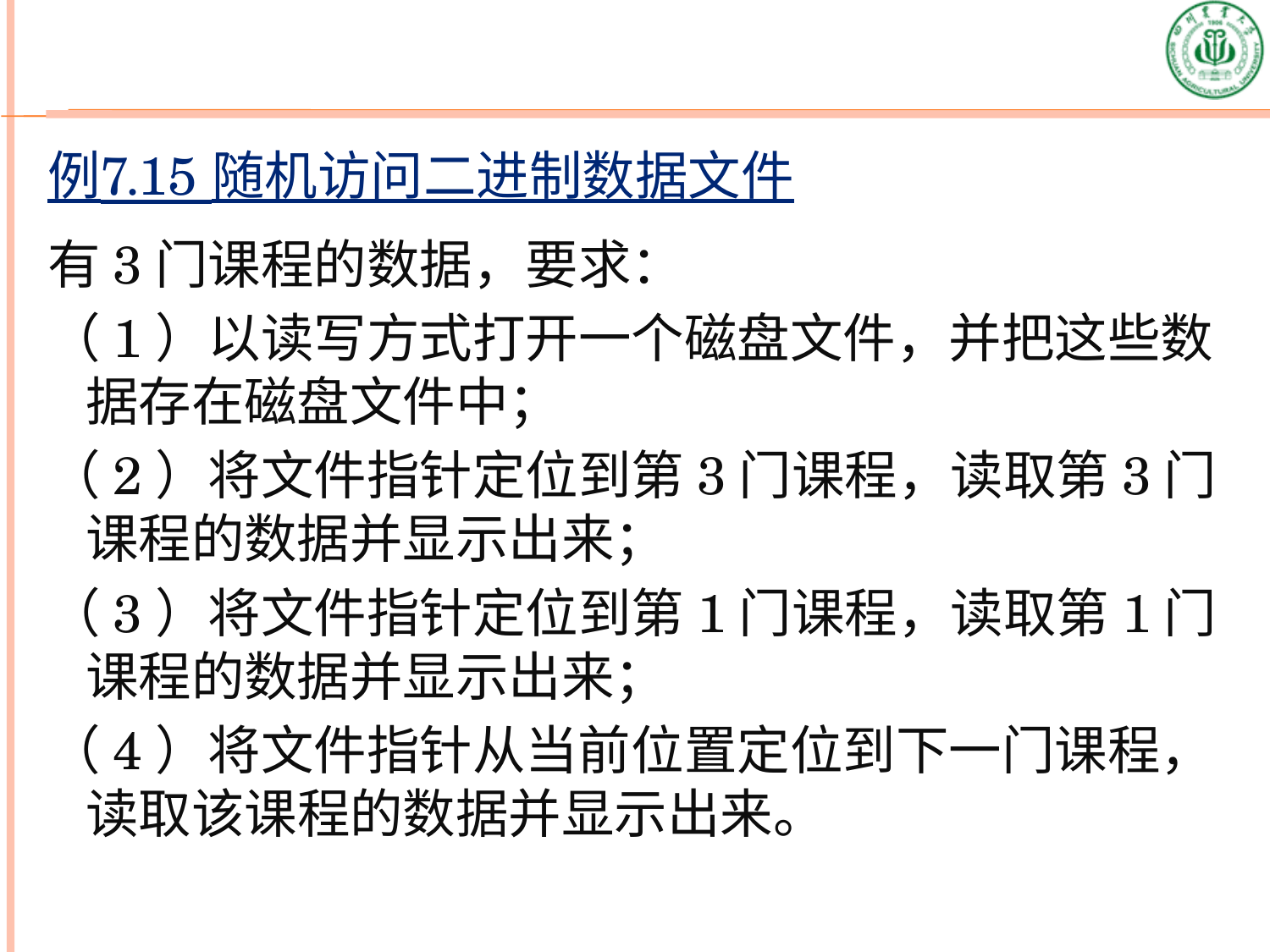

例7.15 随机访问二进制数据文件
有3门课程的数据，要求：
（1）以读写方式打开一个磁盘文件，并把这些数据存在磁盘文件中；
（2）将文件指针定位到第3门课程，读取第3门课程的数据并显示出来；
（3）将文件指针定位到第1门课程，读取第1门课程的数据并显示出来；
（4）将文件指针从当前位置定位到下一门课程，读取该课程的数据并显示出来。